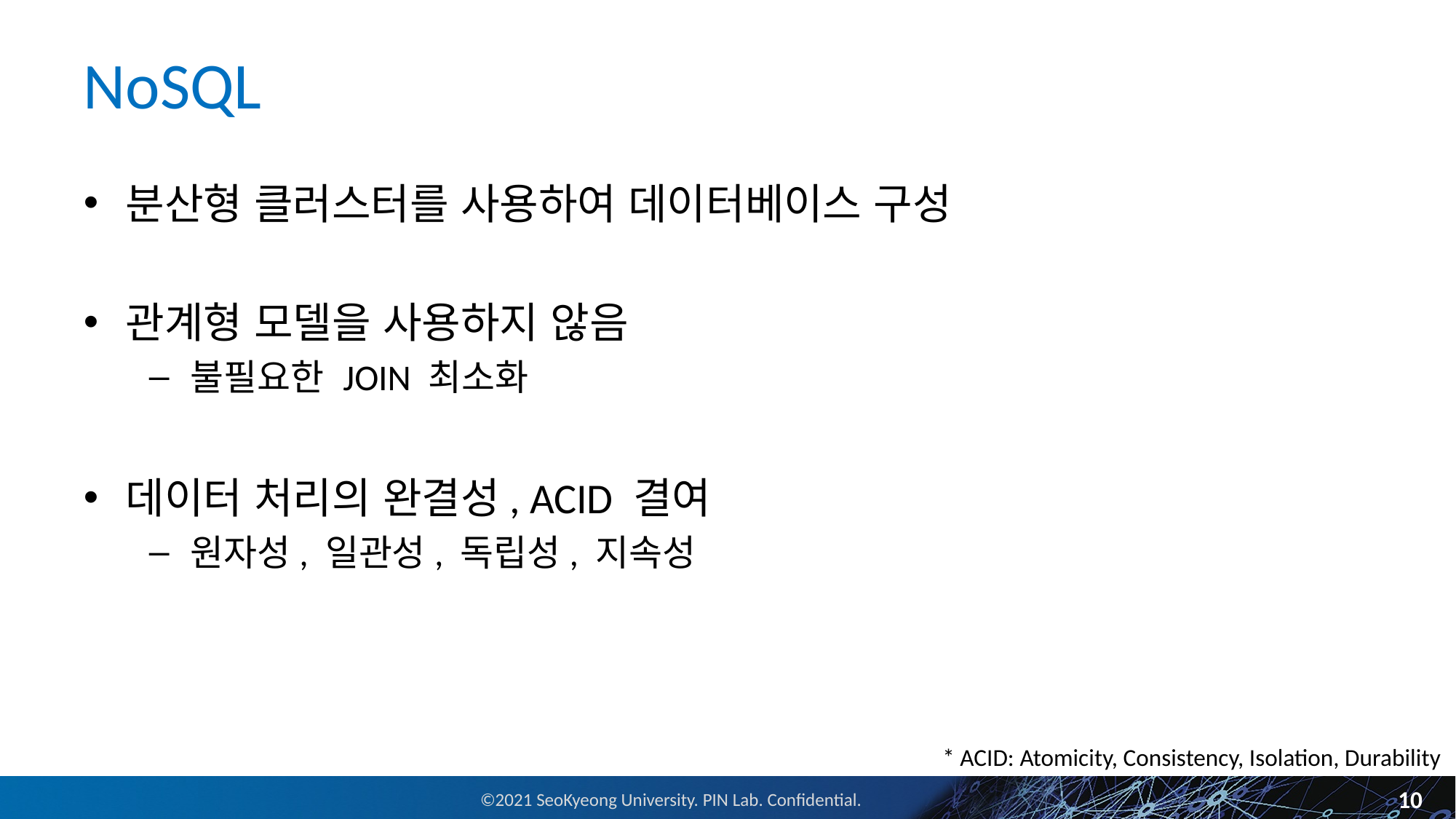

# NoSQL
분산형 클러스터를 사용하여 데이터베이스 구성

관계형 모델을 사용하지 않음
불필요한 JOIN 최소화

데이터 처리의 완결성, ACID 결여
원자성, 일관성, 독립성, 지속성

* ACID: Atomicity, Consistency, Isolation, Durability
10